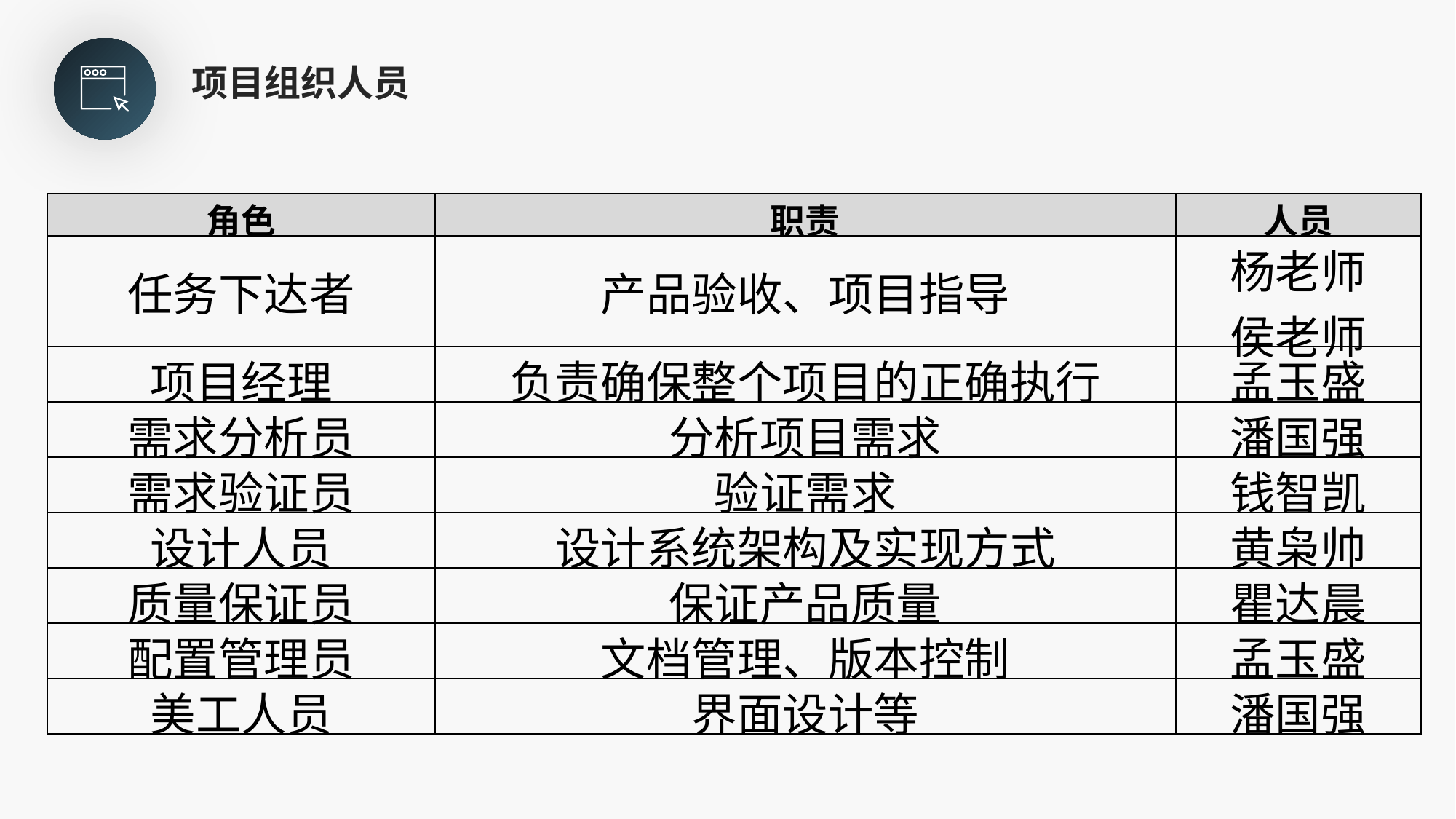

项目组织人员

| 角色 | 职责 | 人员 |
| --- | --- | --- |
| 任务下达者 | 产品验收、项目指导 | 杨老师 侯老师 |
| 项目经理 | 负责确保整个项目的正确执行 | 孟玉盛 |
| 需求分析员 | 分析项目需求 | 潘国强 |
| 需求验证员 | 验证需求 | 钱智凯 |
| 设计人员 | 设计系统架构及实现方式 | 黄枭帅 |
| 质量保证员 | 保证产品质量 | 瞿达晨 |
| 配置管理员 | 文档管理、版本控制 | 孟玉盛 |
| 美工人员 | 界面设计等 | 潘国强 |